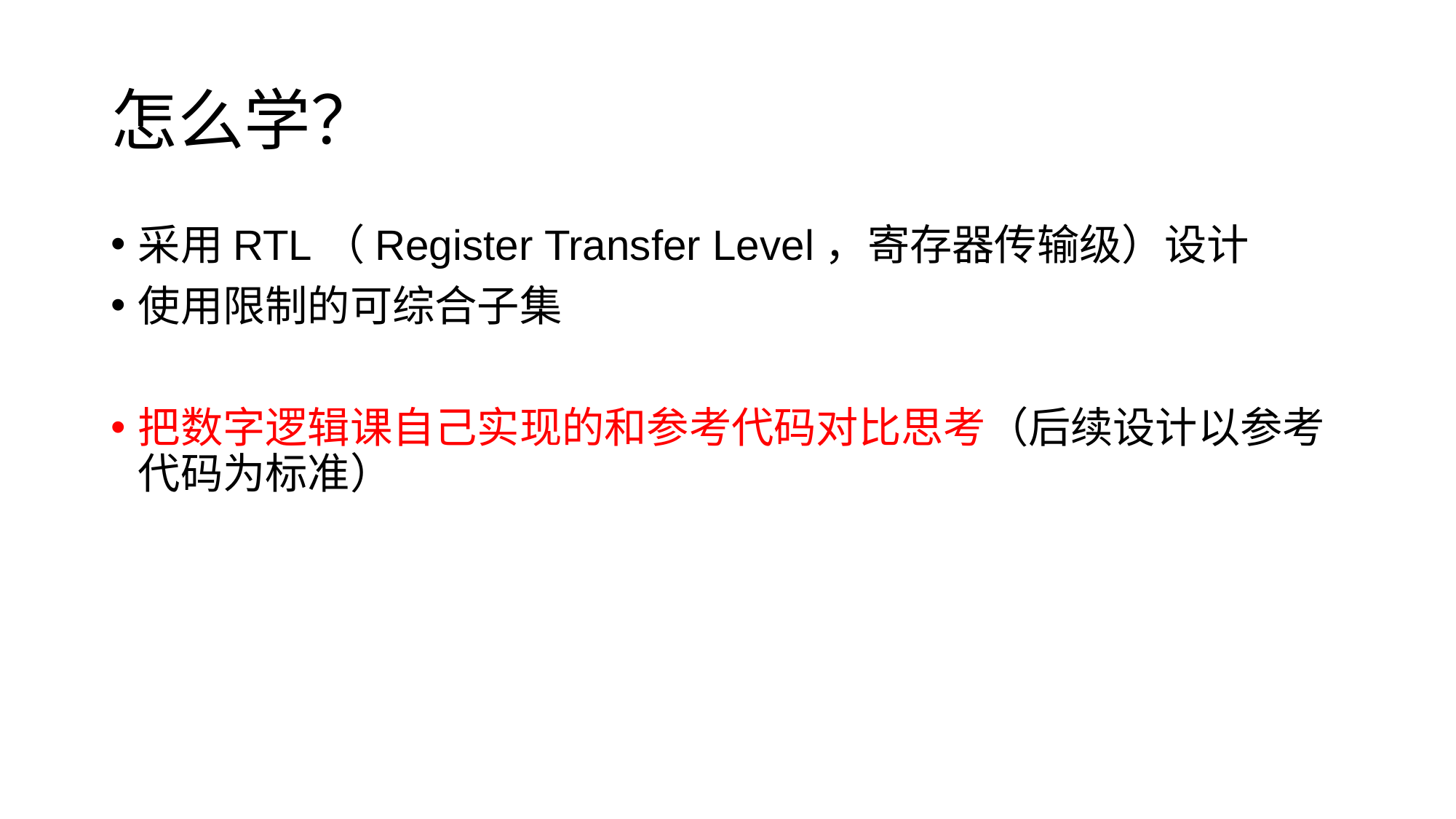

# 怎么学？
采用RTL（Register Transfer Level，寄存器传输级）设计
使用限制的可综合子集

把数字逻辑课自己实现的和参考代码对比思考（后续设计以参考代码为标准）